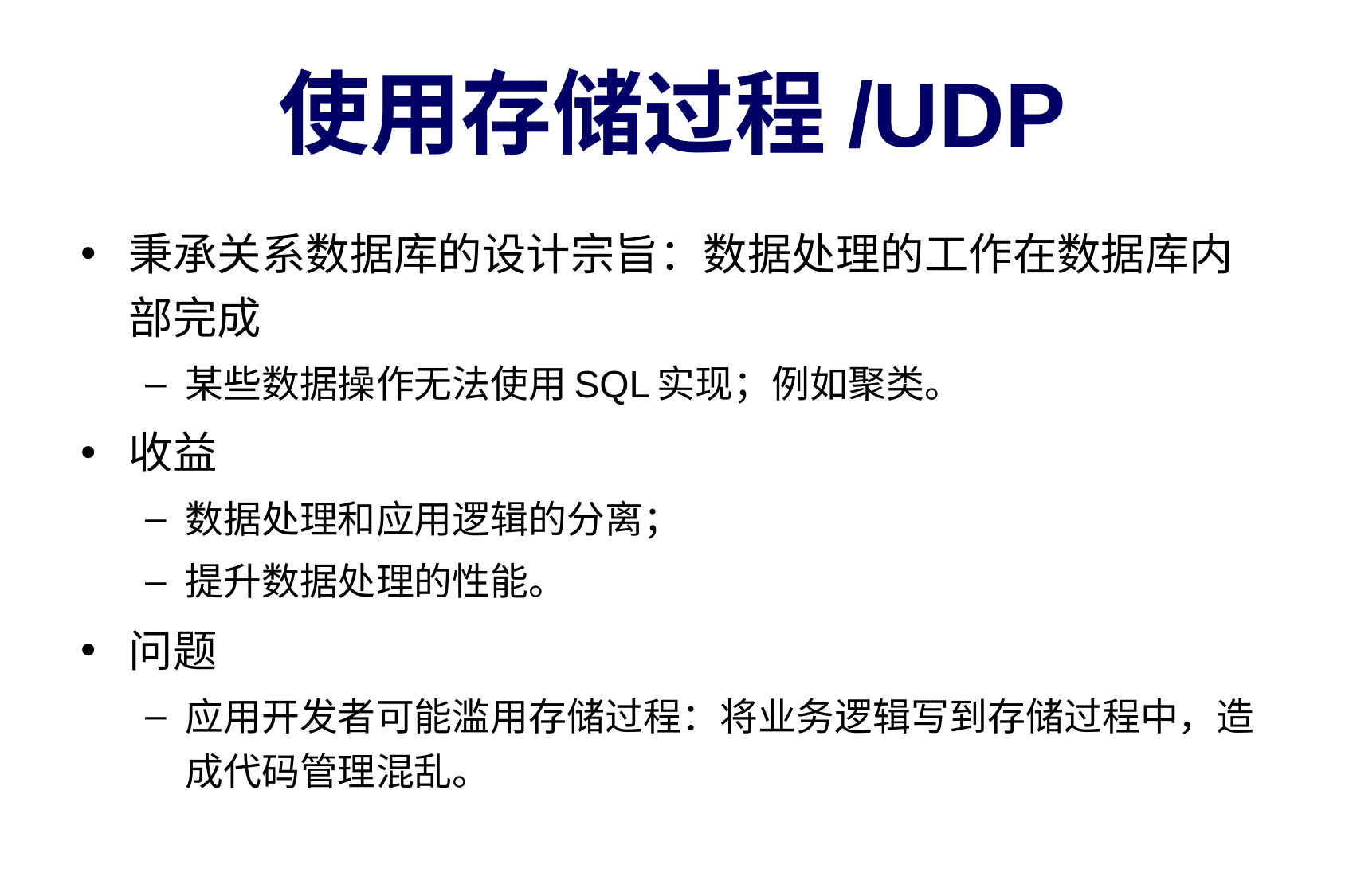

# 使用存储过程/UDP

秉承关系数据库的设计宗旨：数据处理的工作在数据库内部完成
某些数据操作无法使用SQL实现；例如聚类。
收益
数据处理和应用逻辑的分离；
提升数据处理的性能。
问题
应用开发者可能滥用存储过程：将业务逻辑写到存储过程中，造成代码管理混乱。